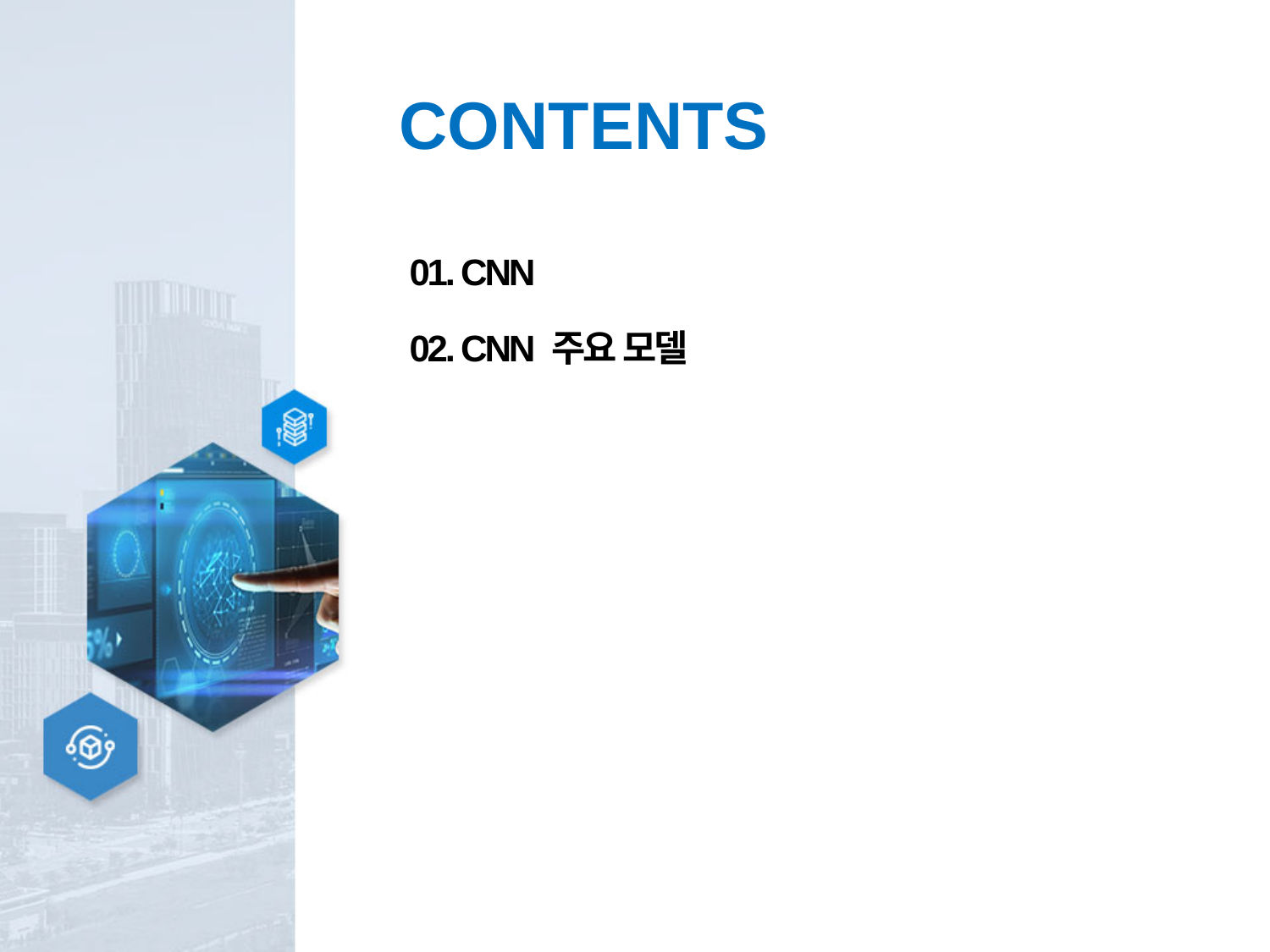

CONTENTS
01. CNN
02. CNN 주요 모델